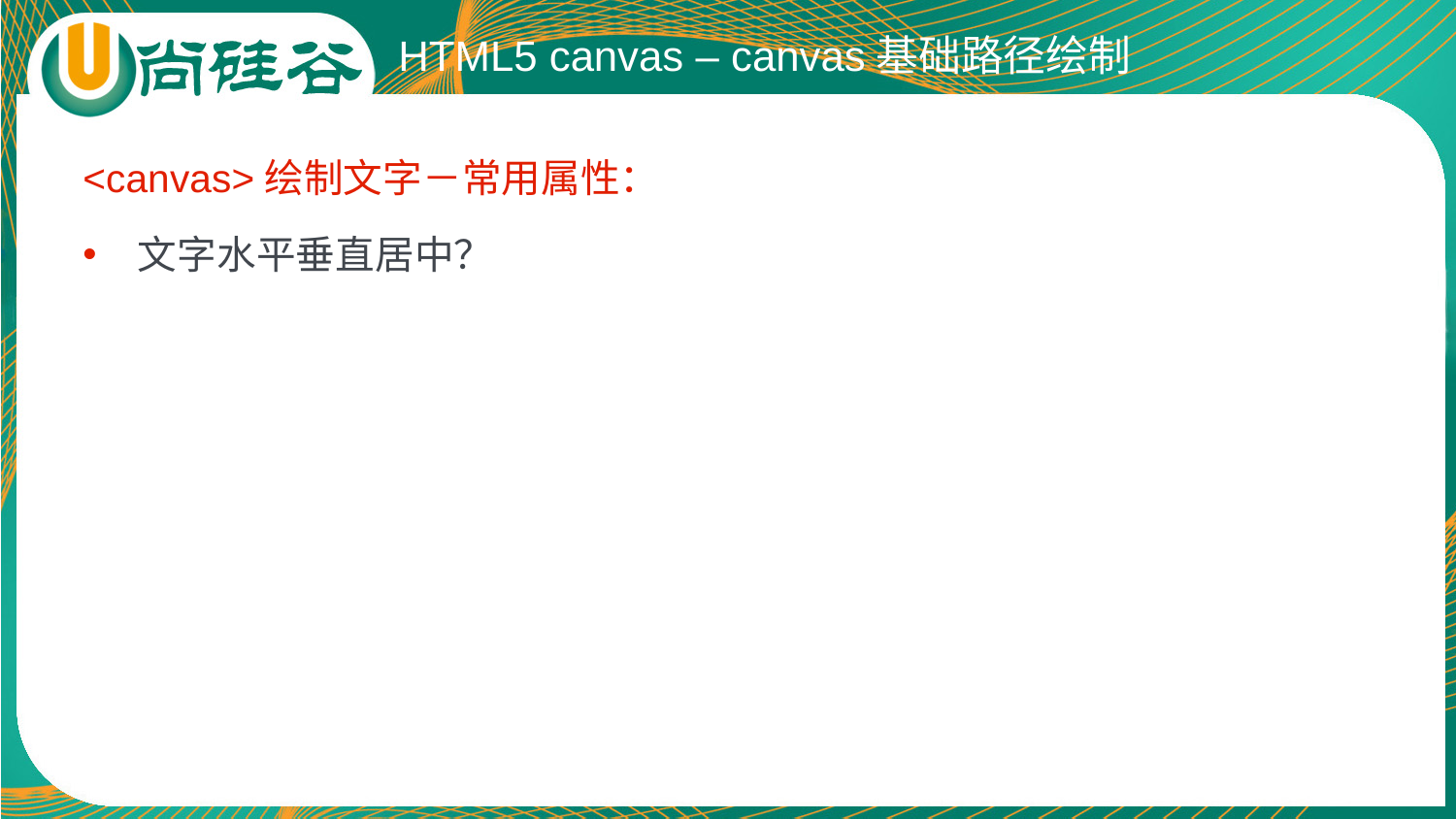

# HTML5 canvas – canvas基础路径绘制
<canvas>绘制文字－常用属性：
文字水平垂直居中？